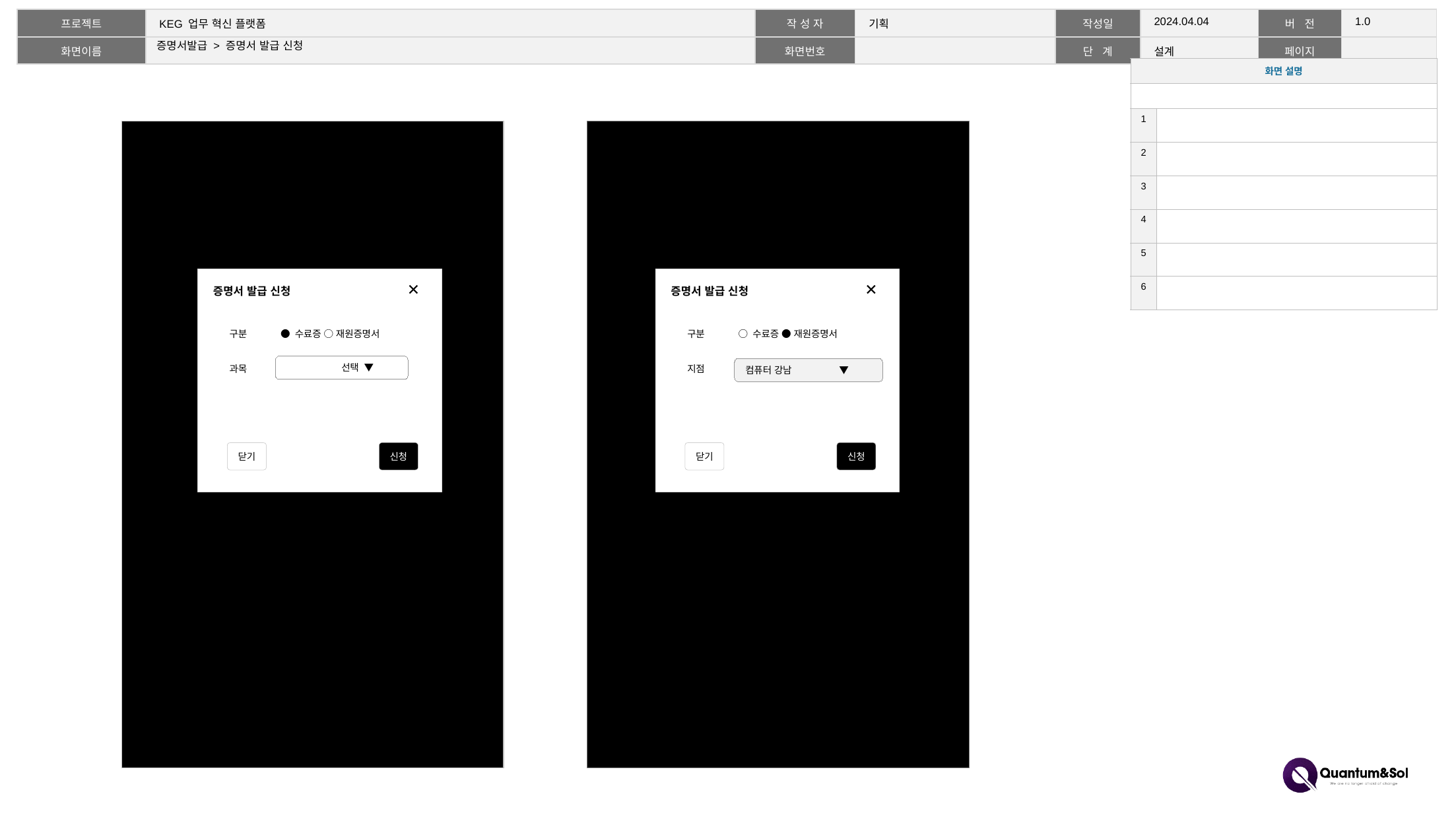

# 증명서발급 > 증명서 발급 신청
| 화면 설명 |  |
| --- | --- |
|  |  |
| 1 |  |
| 2 |  |
| 3 |  |
| 4 |  |
| 5 |  |
| 6 |  |
증명서 발급 신청
증명서 발급 신청
● 수료증 ○ 재원증명서
구분

지점
○ 수료증 ● 재원증명서
구분

과목
                    선택  ▼
컴퓨터 강남                  ▼
닫기
신청
닫기
신청